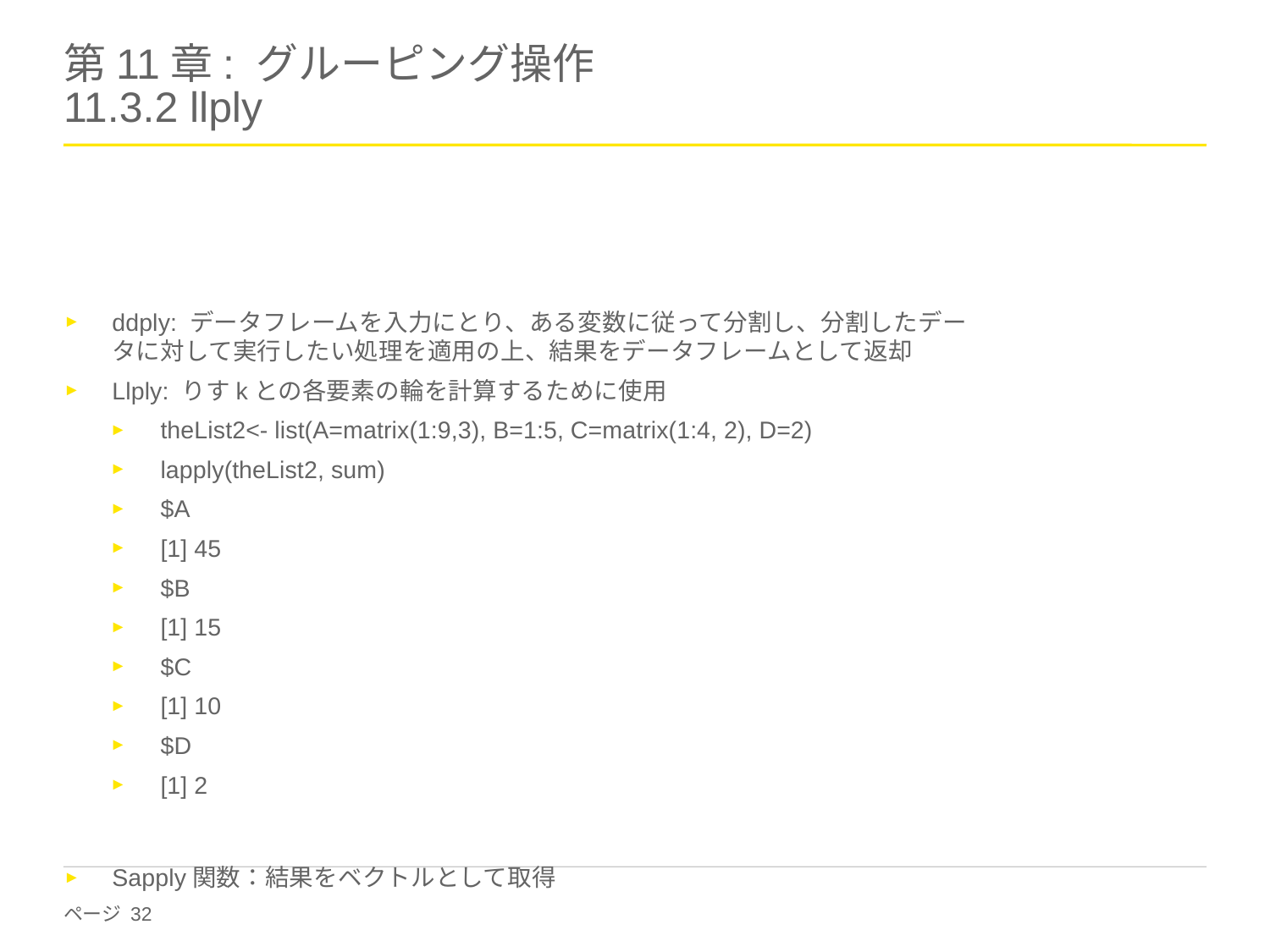

# 第11章: グルーピング操作 11.3.2 llply
ddply: データフレームを入力にとり、ある変数に従って分割し、分割したデータに対して実行したい処理を適用の上、結果をデータフレームとして返却
Llply: りすkとの各要素の輪を計算するために使用
theList2<- list(A=matrix(1:9,3), B=1:5, C=matrix(1:4, 2), D=2)
lapply(theList2, sum)
$A
[1] 45
$B
[1] 15
$C
[1] 10
$D
[1] 2

Sapply関数：結果をベクトルとして取得